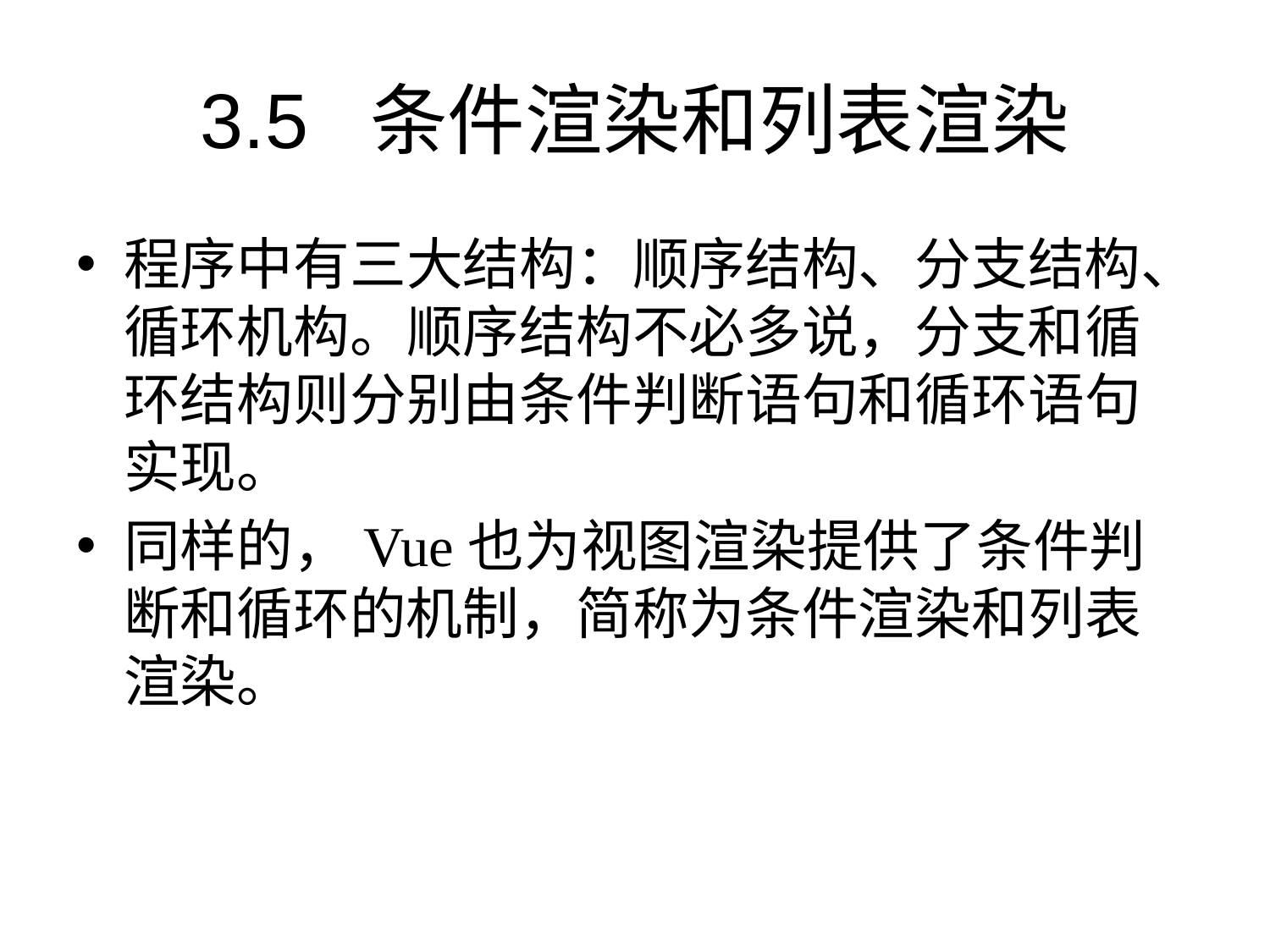

# 3.5  条件渲染和列表渲染
程序中有三大结构：顺序结构、分支结构、循环机构。顺序结构不必多说，分支和循环结构则分别由条件判断语句和循环语句实现。
同样的，Vue也为视图渲染提供了条件判断和循环的机制，简称为条件渲染和列表渲染。